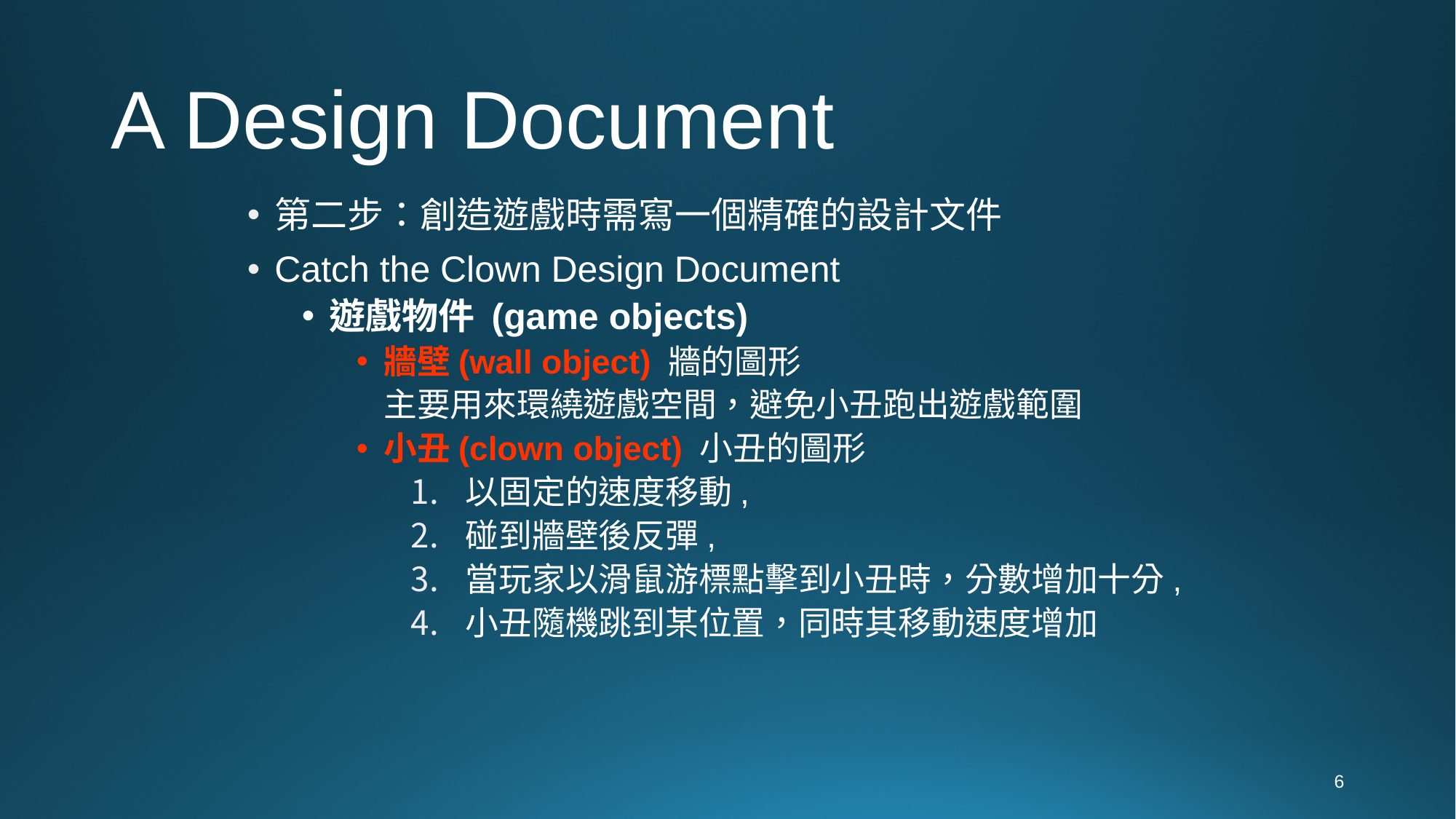

# A Design Document
第二步：創造遊戲時需寫一個精確的設計文件
Catch the Clown Design Document
遊戲物件 (game objects)
牆壁(wall object) 牆的圖形
	主要用來環繞遊戲空間，避免小丑跑出遊戲範圍
小丑(clown object) 小丑的圖形
以固定的速度移動,
碰到牆壁後反彈,
當玩家以滑鼠游標點擊到小丑時，分數增加十分,
小丑隨機跳到某位置，同時其移動速度增加
6